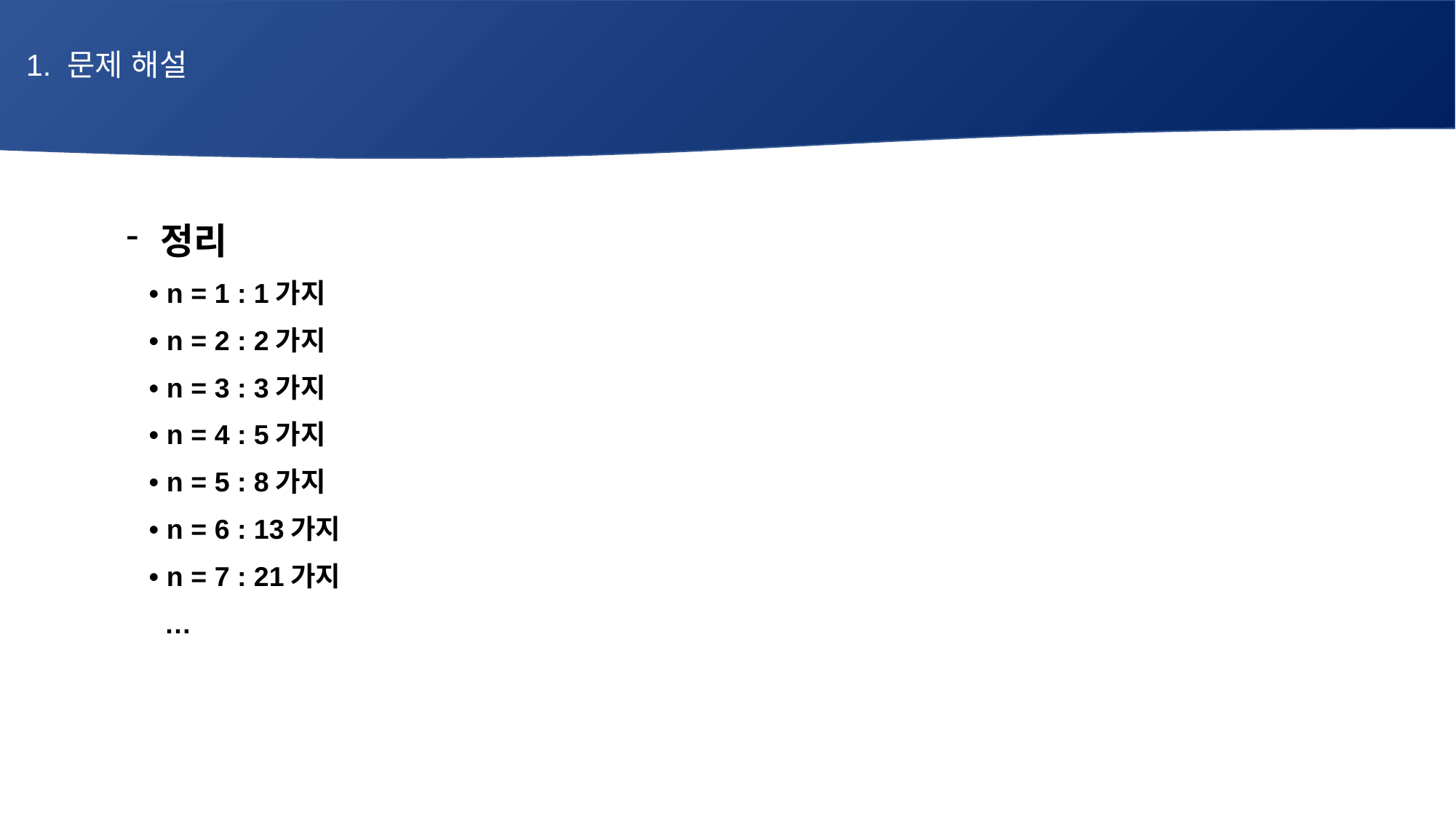

1. 문제 해설
# 매주 1 과제 LV2
정리
   • n = 1 : 1가지
   • n = 2 : 2가지
   • n = 3 : 3가지
   • n = 4 : 5가지
   • n = 5 : 8가지
   • n = 6 : 13가지
   • n = 7 : 21가지
     …